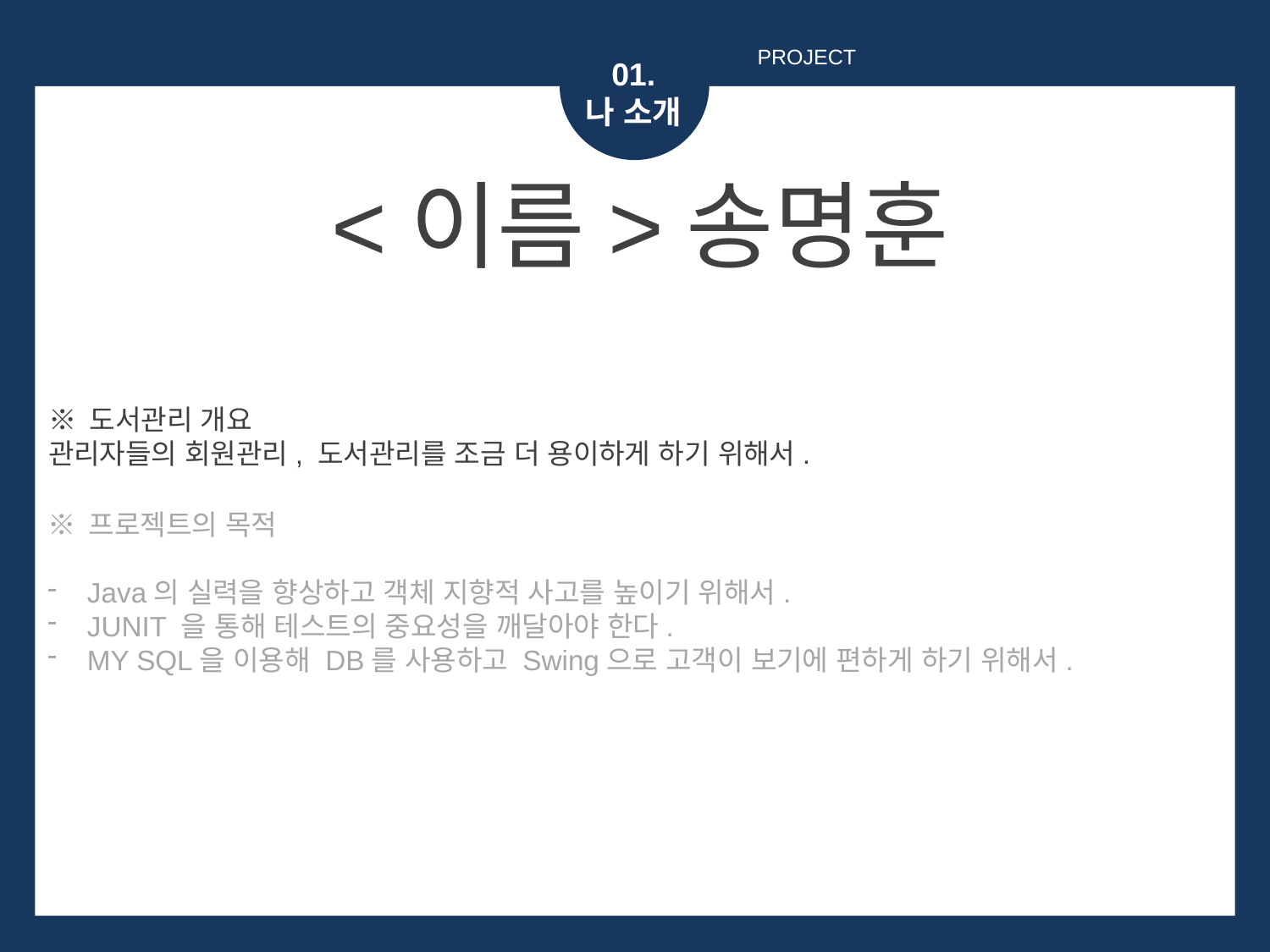

PROJECT
01.
나 소개

		<이름>송명훈
※ 도서관리 개요
관리자들의 회원관리, 도서관리를 조금 더 용이하게 하기 위해서.
※ 프로젝트의 목적

Java의 실력을 향상하고 객체 지향적 사고를 높이기 위해서.
JUNIT 을 통해 테스트의 중요성을 깨달아야 한다.
MY SQL을 이용해 DB를 사용하고 Swing으로 고객이 보기에 편하게 하기 위해서.